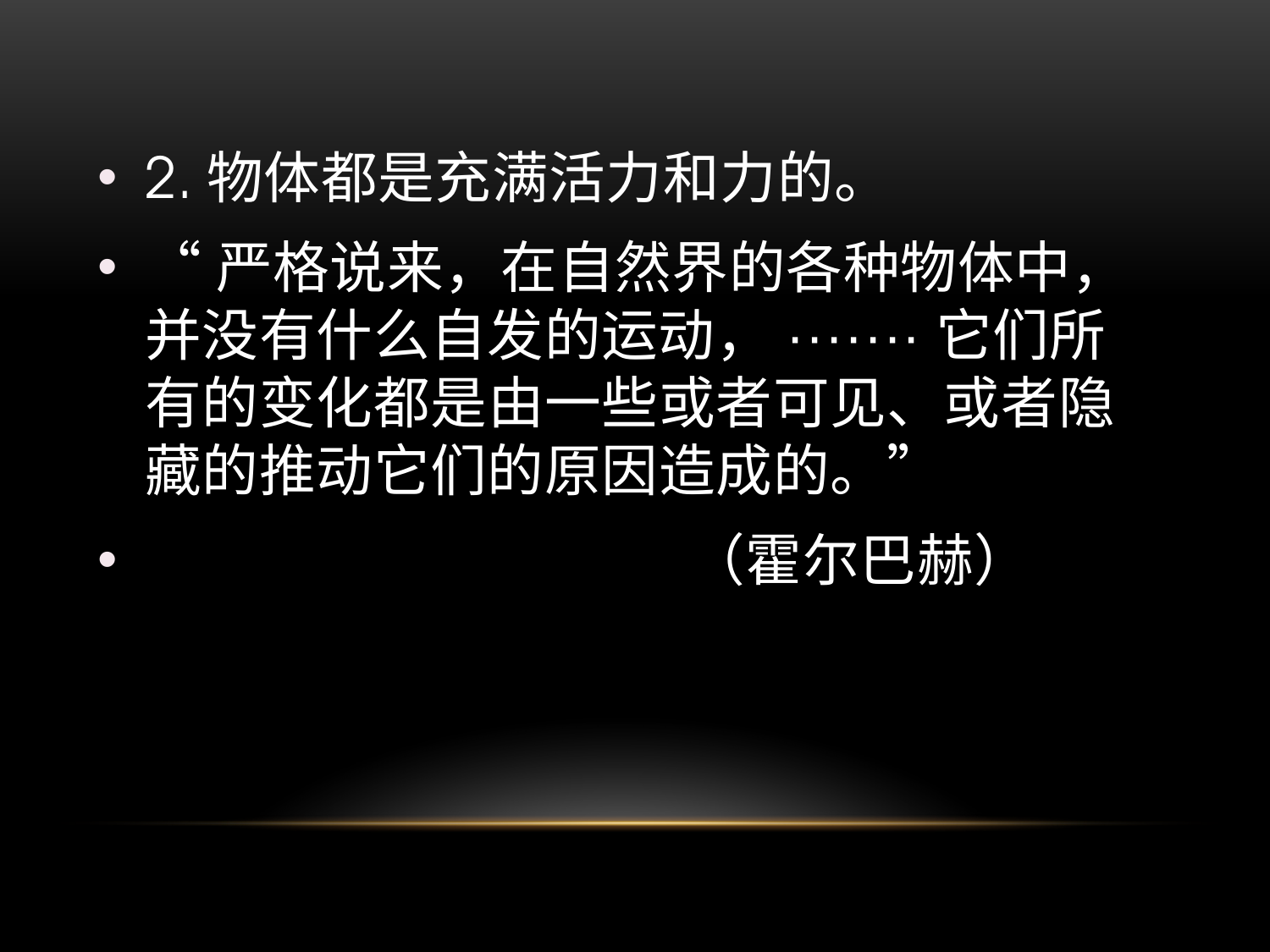

2.物体都是充满活力和力的。
“严格说来，在自然界的各种物体中，并没有什么自发的运动，·······它们所有的变化都是由一些或者可见、或者隐藏的推动它们的原因造成的。”
                                        （霍尔巴赫）